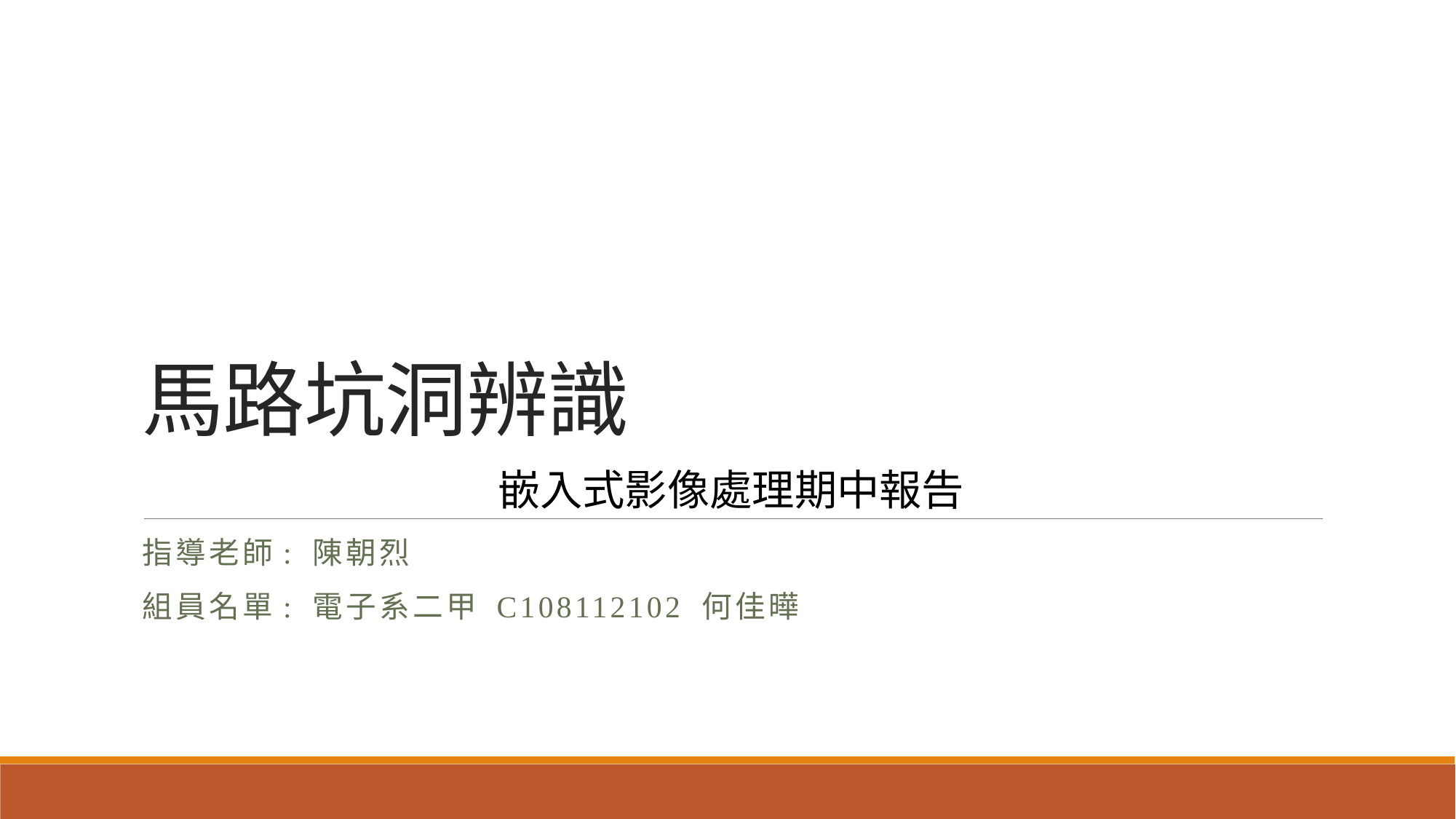

# 馬路坑洞辨識
嵌入式影像處理期中報告
指導老師: 陳朝烈
組員名單: 電子系二甲 C108112102 何佳曄